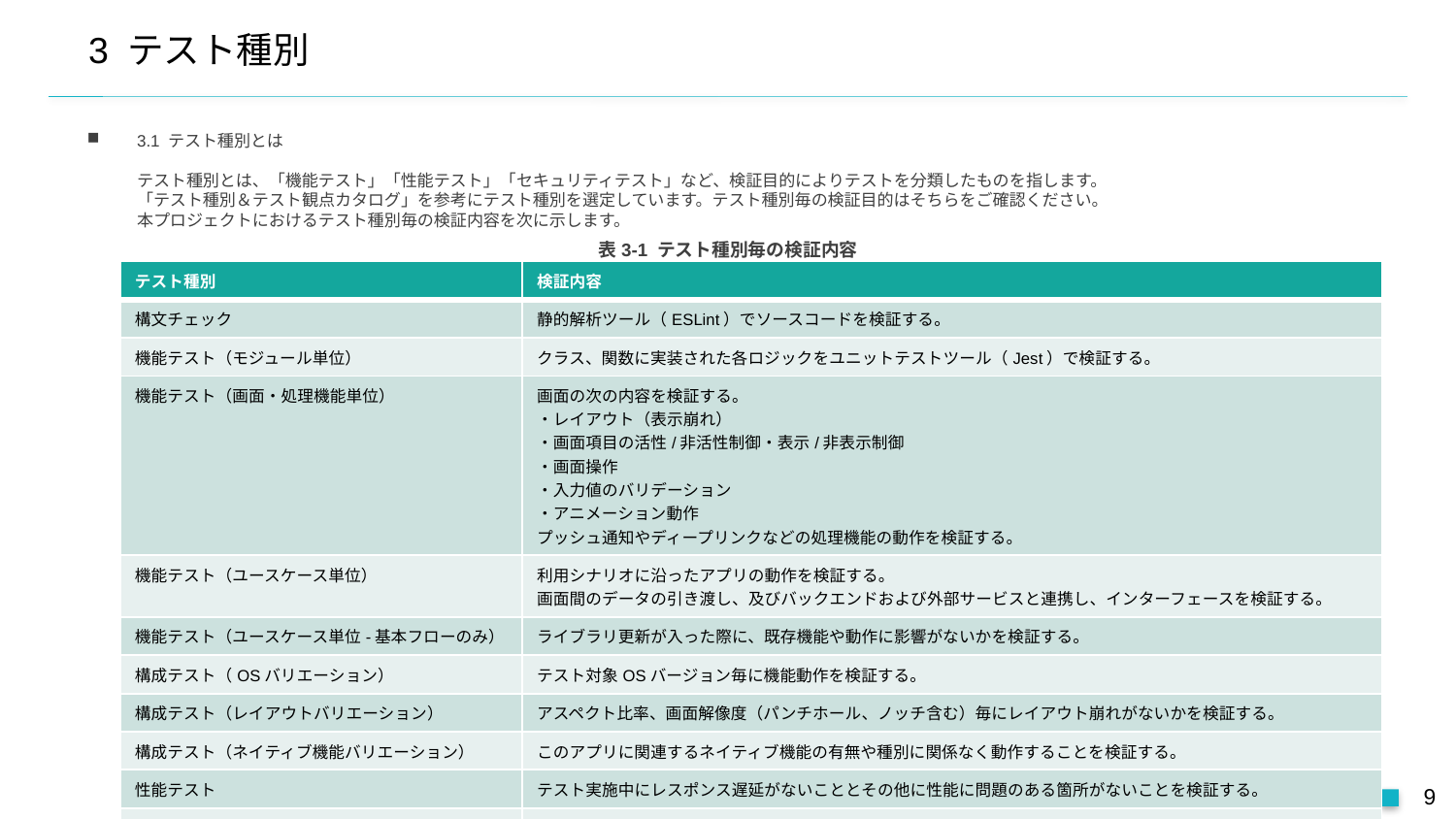

# 3 テスト種別
3.1 テスト種別とは
テスト種別とは、「機能テスト」「性能テスト」「セキュリティテスト」など、検証目的によりテストを分類したものを指します。
「テスト種別＆テスト観点カタログ」を参考にテスト種別を選定しています。テスト種別毎の検証目的はそちらをご確認ください。
本プロジェクトにおけるテスト種別毎の検証内容を次に示します。

表3-1 テスト種別毎の検証内容
| テスト種別 | 検証内容 |
| --- | --- |
| 構文チェック | 静的解析ツール（ESLint）でソースコードを検証する。 |
| 機能テスト（モジュール単位） | クラス、関数に実装された各ロジックをユニットテストツール（Jest）で検証する。 |
| 機能テスト（画面・処理機能単位） | 画面の次の内容を検証する。 ・レイアウト（表示崩れ） ・画面項目の活性/非活性制御・表示/非表示制御 ・画面操作 ・入力値のバリデーション ・アニメーション動作 プッシュ通知やディープリンクなどの処理機能の動作を検証する。 |
| 機能テスト（ユースケース単位） | 利用シナリオに沿ったアプリの動作を検証する。 画面間のデータの引き渡し、及びバックエンドおよび外部サービスと連携し、インターフェースを検証する。 |
| 機能テスト（ユースケース単位-基本フローのみ） | ライブラリ更新が入った際に、既存機能や動作に影響がないかを検証する。 |
| 構成テスト（OSバリエーション） | テスト対象OSバージョン毎に機能動作を検証する。 |
| 構成テスト（レイアウトバリエーション） | アスペクト比率、画面解像度（パンチホール、ノッチ含む）毎にレイアウト崩れがないかを検証する。 |
| 構成テスト（ネイティブ機能バリエーション） | このアプリに関連するネイティブ機能の有無や種別に関係なく動作することを検証する。 |
| 性能テスト | テスト実施中にレスポンス遅延がないこととその他に性能に問題のある箇所がないことを検証する。 |
| セキュリティテスト | 外部のセキュリティ診断サービスを利用して、セキュリティ面に問題がないことを検証する。 |